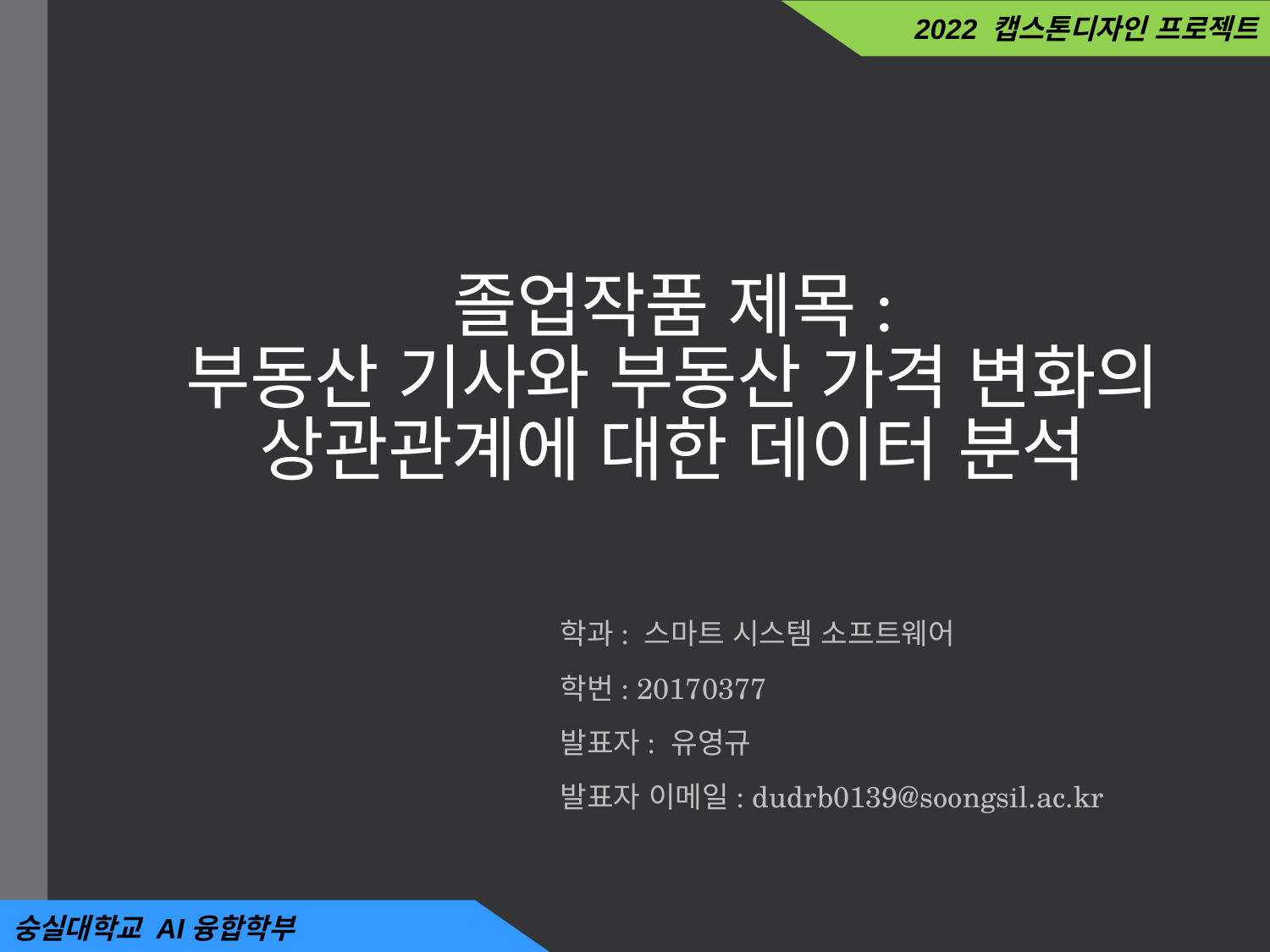

# 졸업작품 제목: 부동산 기사와 부동산 가격 변화의 상관관계에 대한 데이터 분석
			학과: 스마트 시스템 소프트웨어
			학번: 20170377
			발표자: 유영규
			발표자 이메일: dudrb0139@soongsil.ac.kr